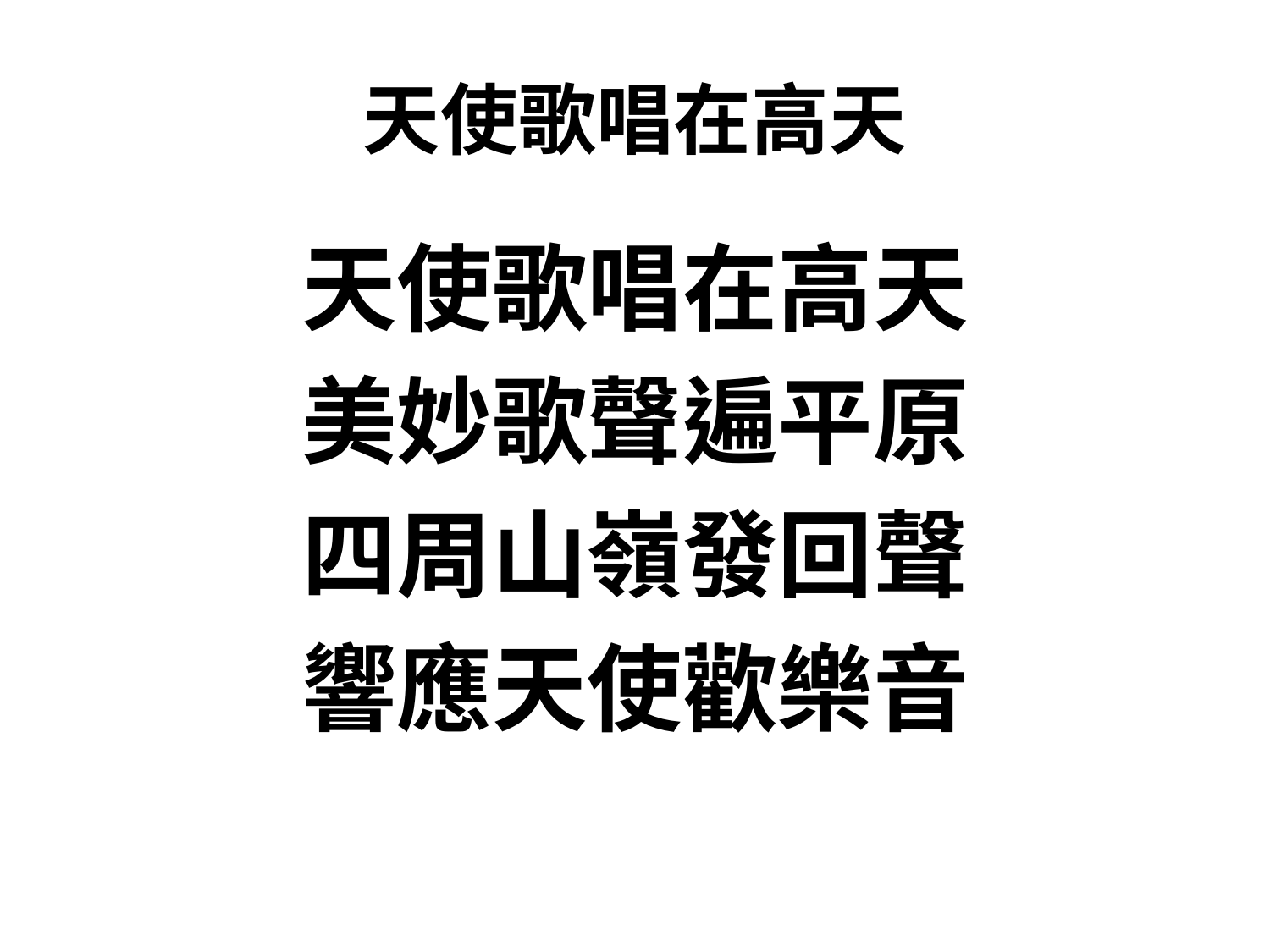

# 天使歌唱在高天
天使歌唱在高天
美妙歌聲遍平原
四周山嶺發回聲
響應天使歡樂音